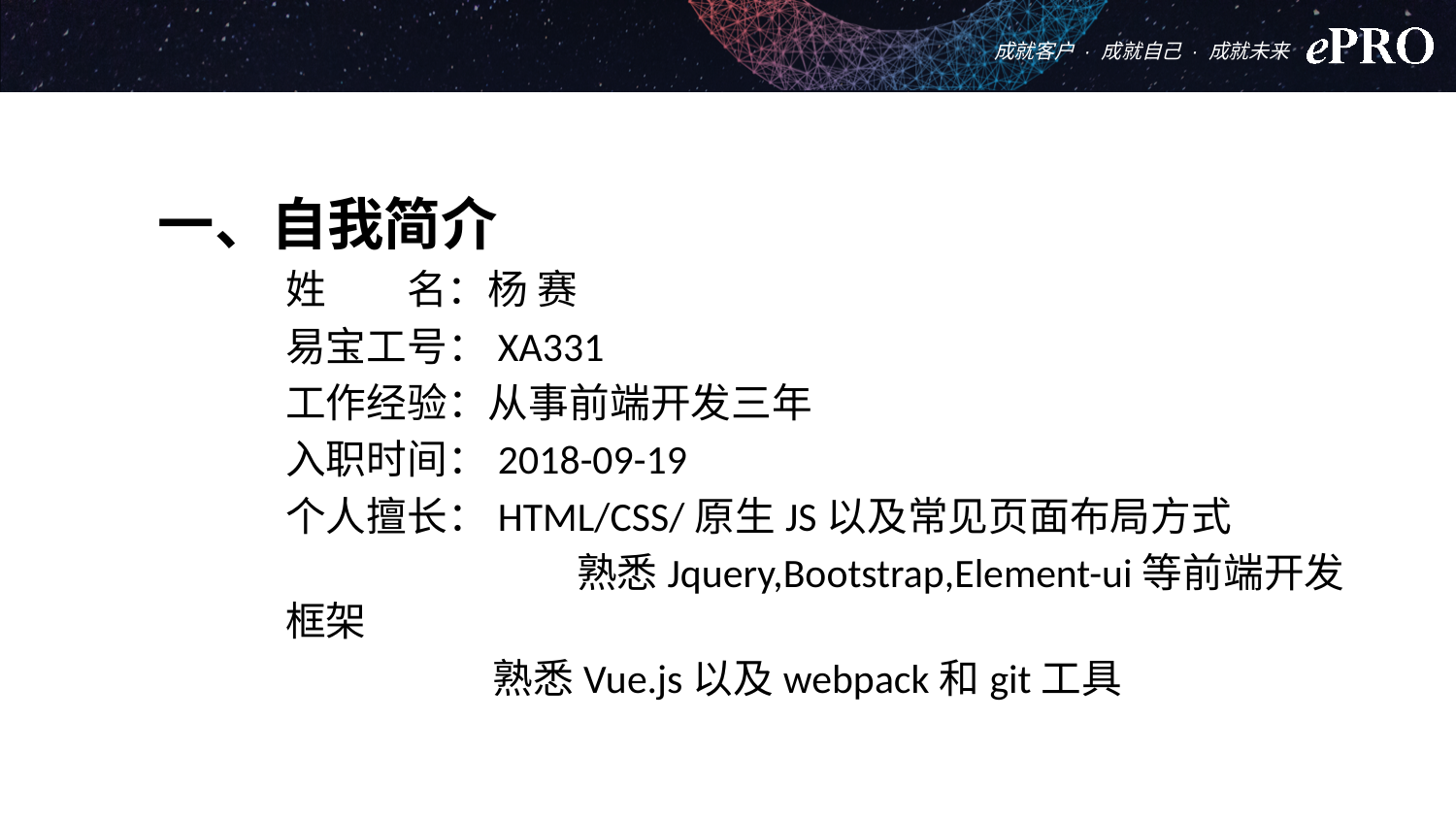

一、自我简介
姓         名：杨 赛
易宝工号：XA331
工作经验：从事前端开发三年
入职时间：2018-09-19
个人擅长：HTML/CSS/原生JS以及常见页面布局方式
		熟悉Jquery,Bootstrap,Element-ui等前端开发框架
                      熟悉Vue.js以及webpack和git工具